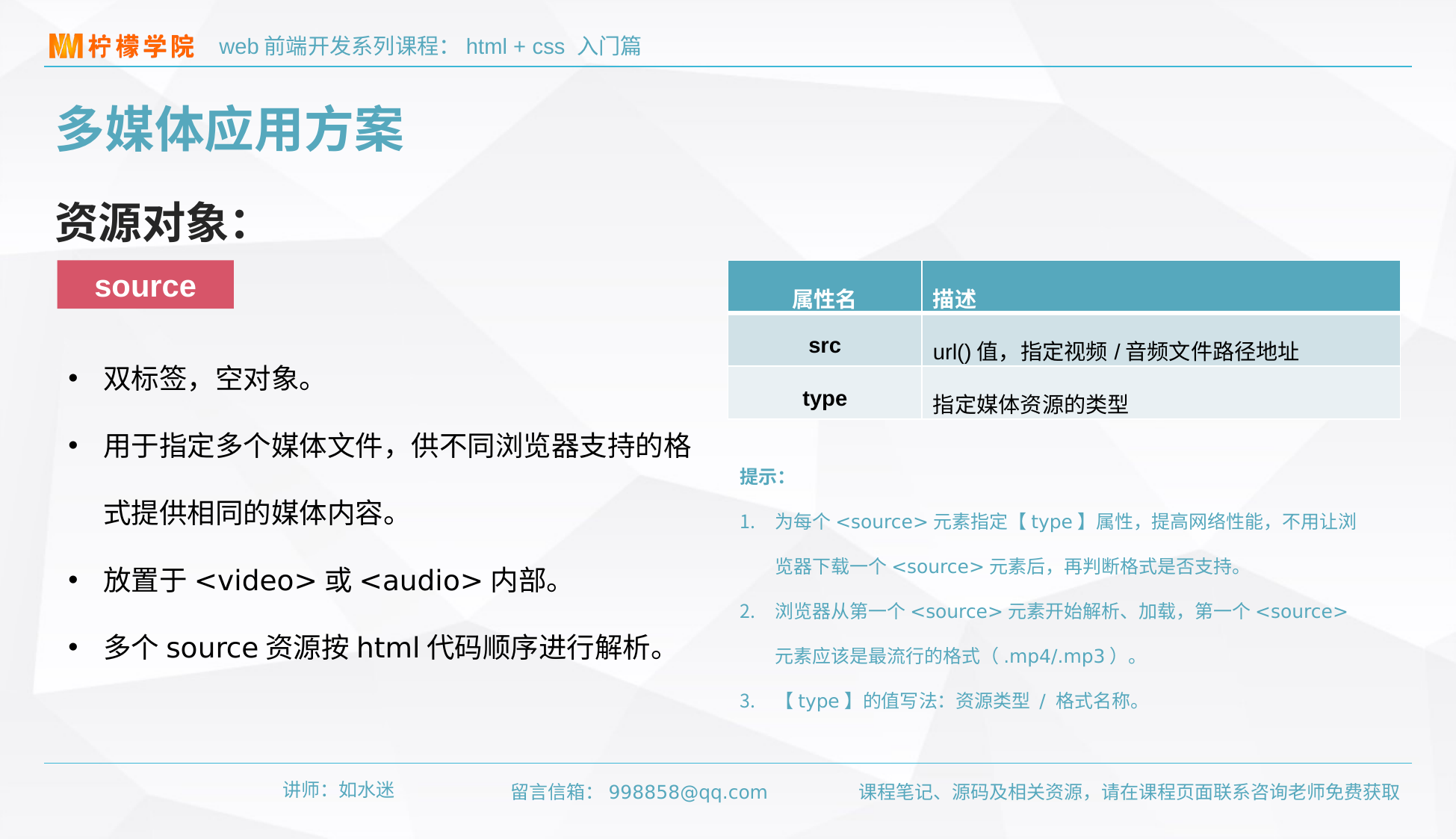

多媒体应用方案
资源对象：
source
| 属性名 | 描述 |
| --- | --- |
| src | url()值，指定视频/音频文件路径地址 |
| type | 指定媒体资源的类型 |
双标签，空对象。
用于指定多个媒体文件，供不同浏览器支持的格式提供相同的媒体内容。
放置于<video>或<audio>内部。
多个source资源按html代码顺序进行解析。

提示：
为每个<source>元素指定【type】属性，提高网络性能，不用让浏览器下载一个<source>元素后，再判断格式是否支持。
浏览器从第一个<source>元素开始解析、加载，第一个<source>元素应该是最流行的格式（.mp4/.mp3）。
【type】的值写法：资源类型 / 格式名称。